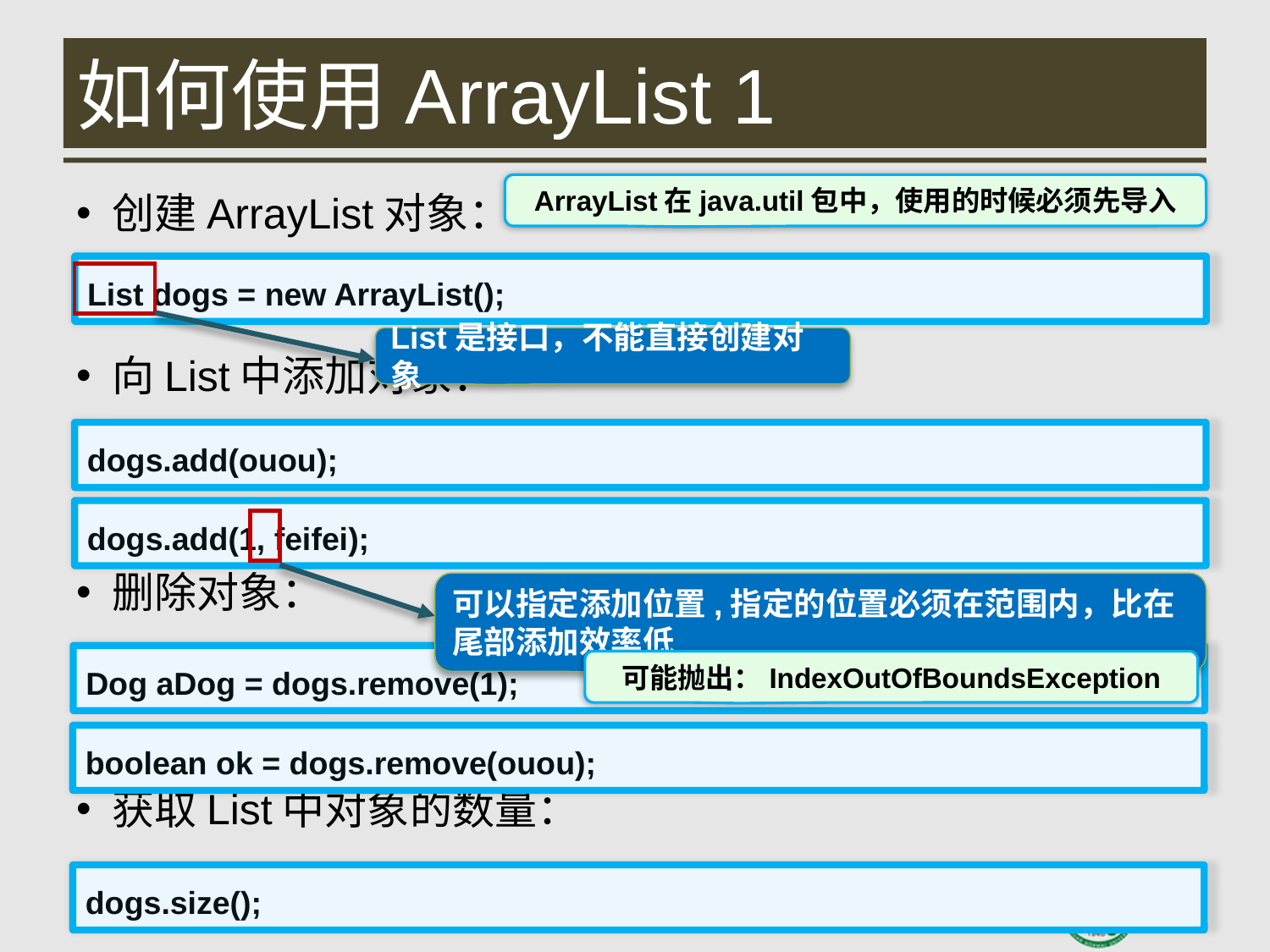

# 如何使用ArrayList 1
ArrayList在java.util包中，使用的时候必须先导入
创建ArrayList对象：

向List中添加对象：

删除对象：

获取List中对象的数量：

List dogs = new ArrayList();

List是接口，不能直接创建对象
dogs.add(ouou);
dogs.add(1, feifei);

可以指定添加位置,指定的位置必须在范围内，比在尾部添加效率低
Dog aDog = dogs.remove(1);
可能抛出：IndexOutOfBoundsException
boolean ok = dogs.remove(ouou);
dogs.size();